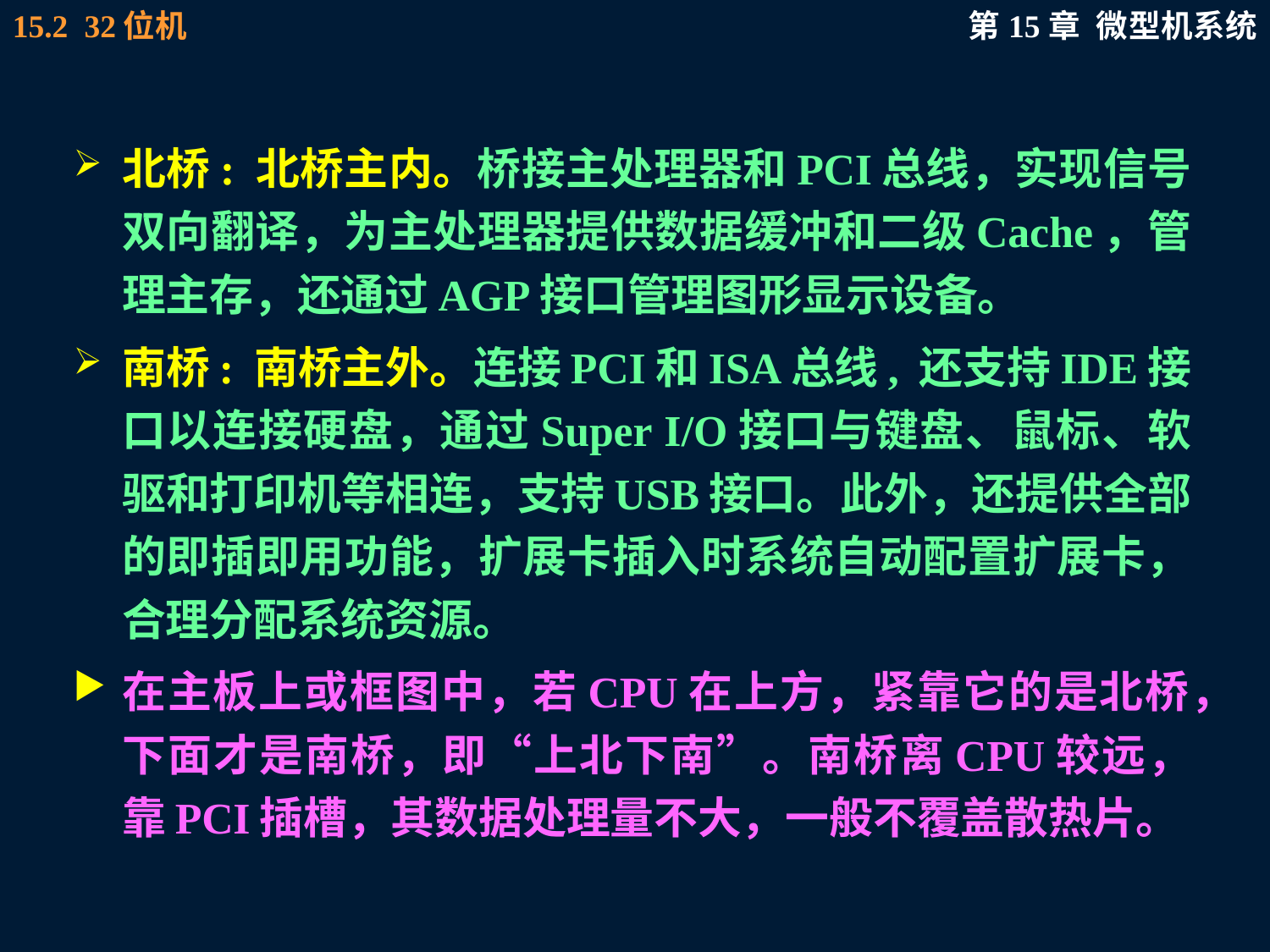

北桥: 北桥主内。桥接主处理器和PCI总线，实现信号双向翻译，为主处理器提供数据缓冲和二级Cache，管理主存，还通过AGP接口管理图形显示设备。
南桥: 南桥主外。连接PCI和ISA总线, 还支持IDE接口以连接硬盘，通过Super I/O接口与键盘、鼠标、软驱和打印机等相连，支持USB接口。此外，还提供全部的即插即用功能，扩展卡插入时系统自动配置扩展卡，合理分配系统资源。
在主板上或框图中，若CPU在上方，紧靠它的是北桥，下面才是南桥，即“上北下南”。南桥离CPU较远，靠PCI插槽，其数据处理量不大，一般不覆盖散热片。